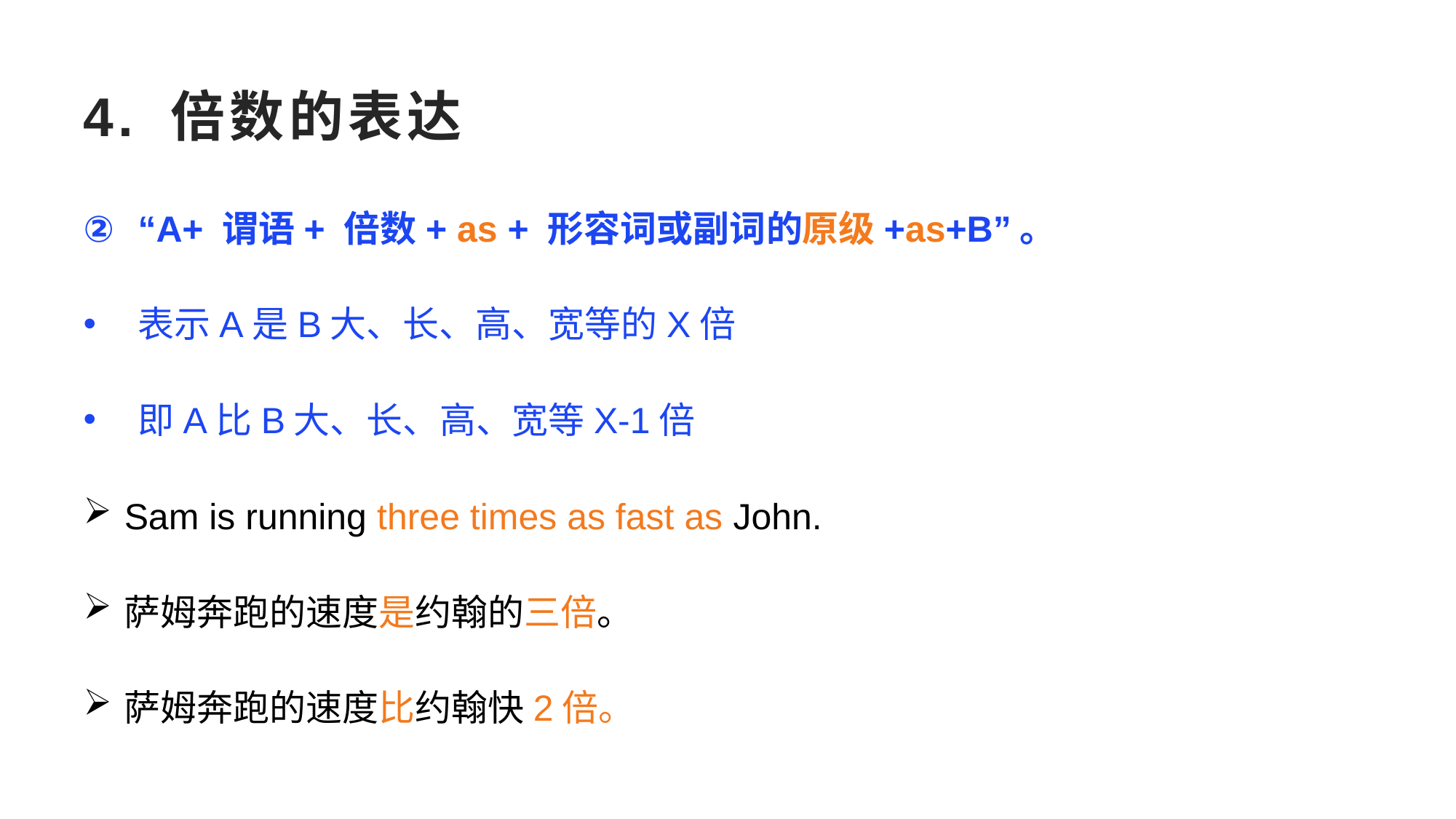

4. 倍数的表达
“A+ 谓语+ 倍数+ as + 形容词或副词的原级+as+B”。
表示A是B大、长、高、宽等的X倍
即A比B大、长、高、宽等X-1倍
Sam is running three times as fast as John.
萨姆奔跑的速度是约翰的三倍。
萨姆奔跑的速度比约翰快2倍。